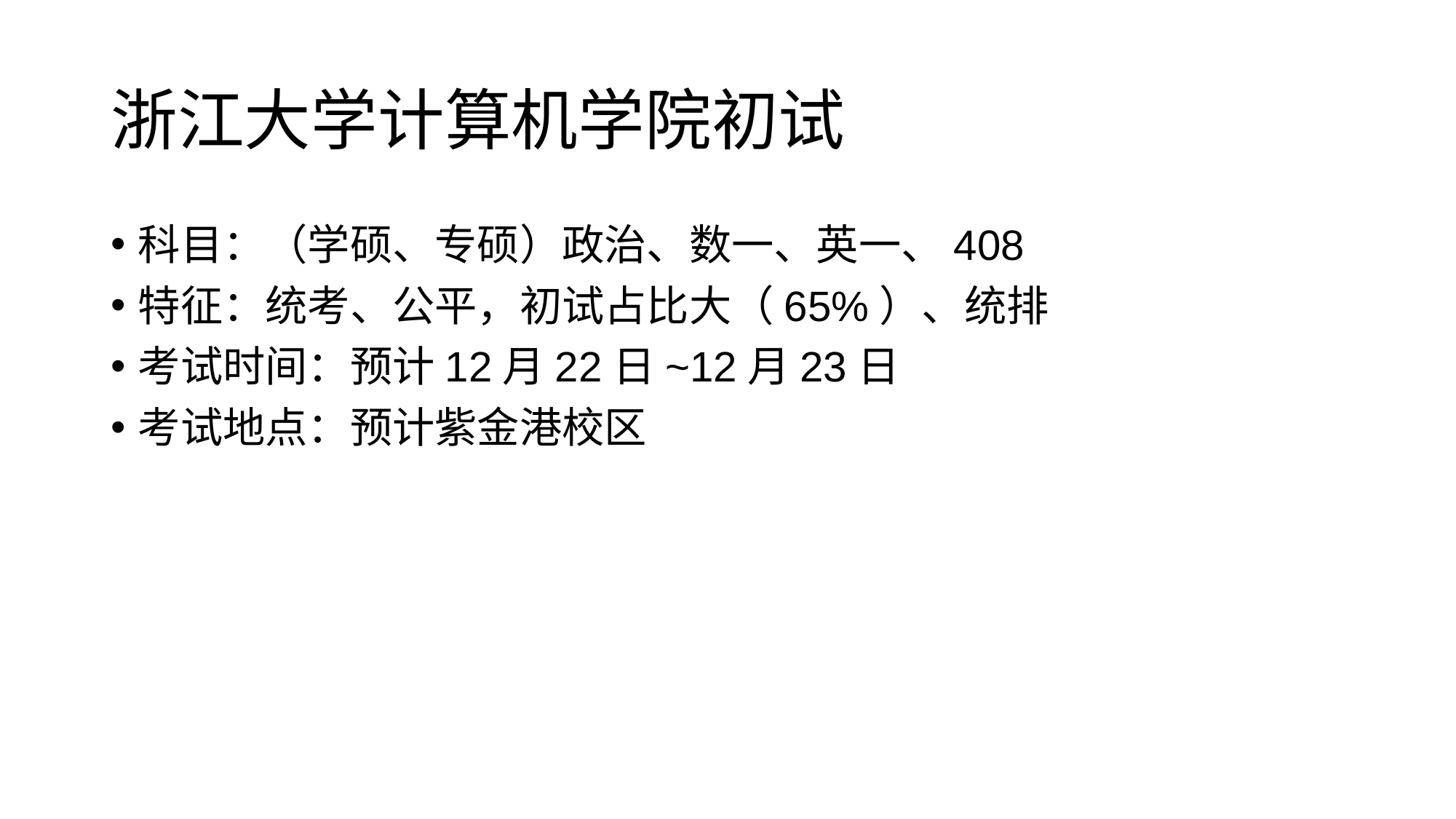

# 浙江大学计算机学院初试
科目：（学硕、专硕）政治、数一、英一、408
特征：统考、公平，初试占比大（65%）、统排
考试时间：预计12月22日~12月23日
考试地点：预计紫金港校区